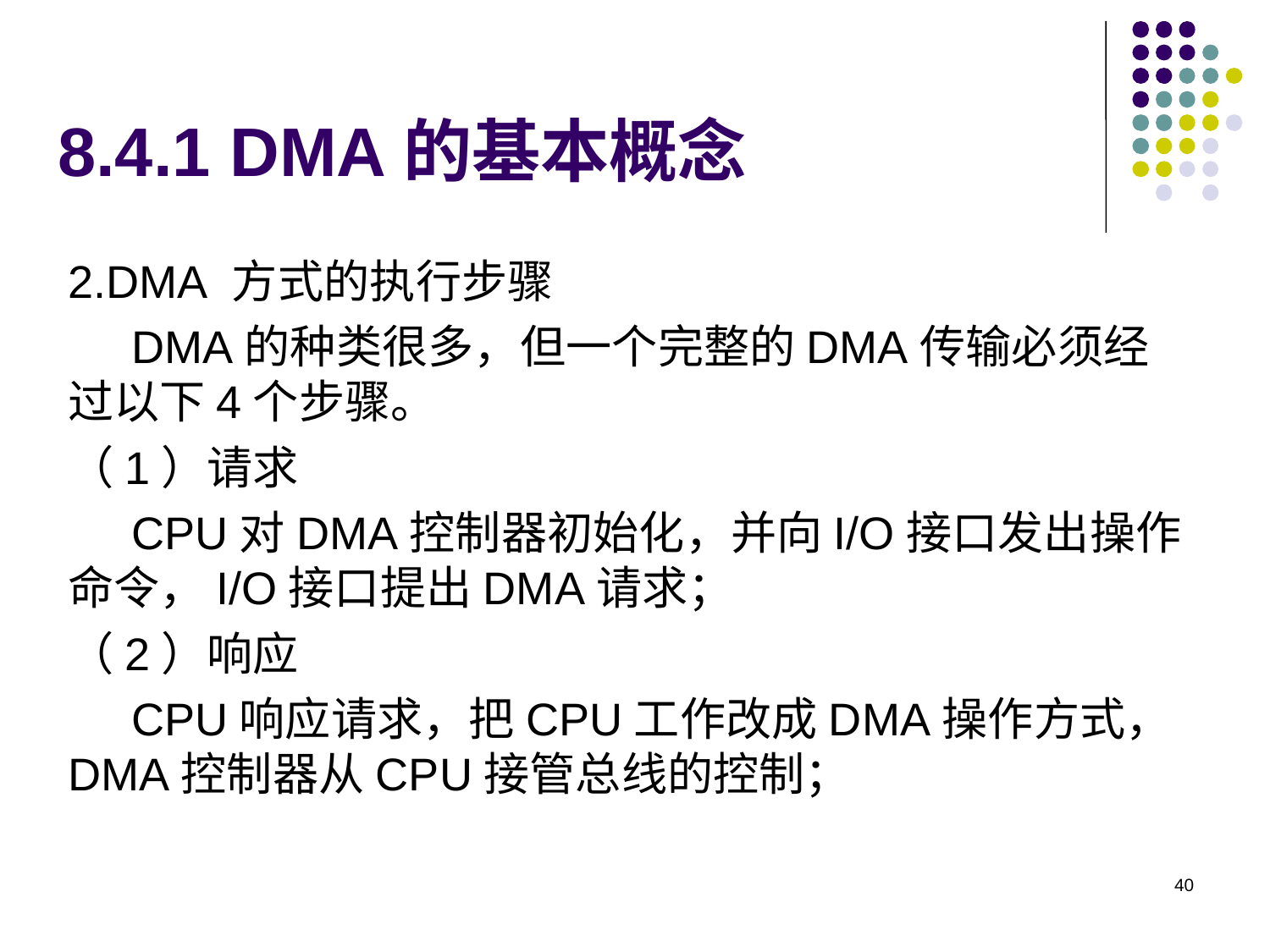

# 8.4.1 DMA的基本概念
2.DMA 方式的执行步骤
DMA的种类很多，但一个完整的DMA传输必须经过以下4个步骤。
（1）请求
CPU对DMA控制器初始化，并向I/O接口发出操作命令，I/O接口提出DMA请求；
（2）响应
CPU响应请求，把CPU工作改成DMA操作方式，DMA控制器从CPU接管总线的控制；
40